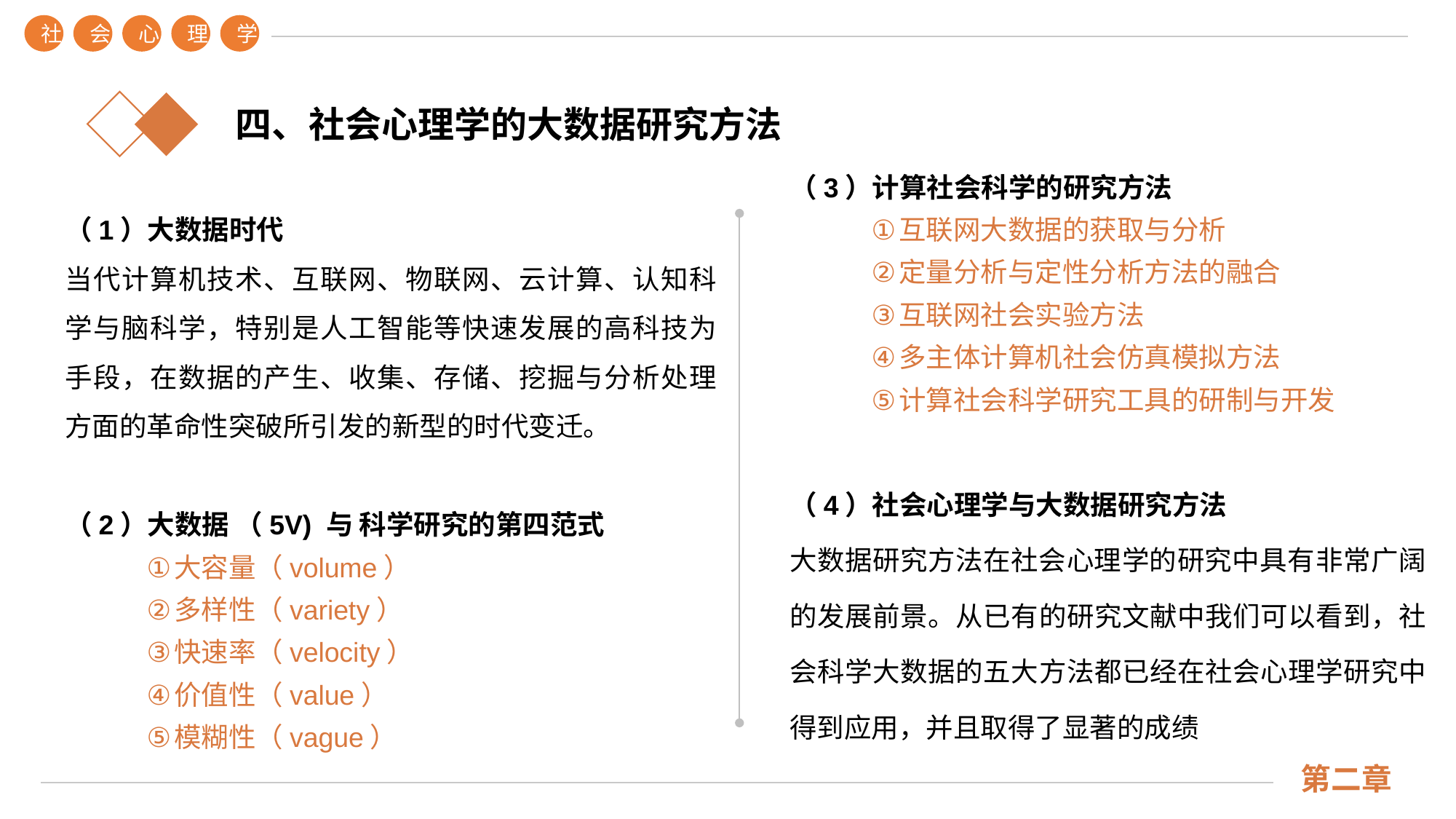

社
会
心
理
学

四、社会心理学的大数据研究方法

（3）计算社会科学的研究方法
互联网大数据的获取与分析
定量分析与定性分析方法的融合
互联网社会实验方法
多主体计算机社会仿真模拟方法
计算社会科学研究工具的研制与开发

（4）社会心理学与大数据研究方法
大数据研究方法在社会心理学的研究中具有非常广阔的发展前景。从已有的研究文献中我们可以看到，社会科学大数据的五大方法都已经在社会心理学研究中得到应用，并且取得了显著的成绩

（1）大数据时代
当代计算机技术、互联网、物联网、云计算、认知科学与脑科学，特别是人工智能等快速发展的高科技为手段，在数据的产生、收集、存储、挖掘与分析处理方面的革命性突破所引发的新型的时代变迁。

（2）大数据 （5V) 与 科学研究的第四范式
大容量（volume）
多样性（variety）
快速率（velocity）
价值性（value）
模糊性（vague）

第二章